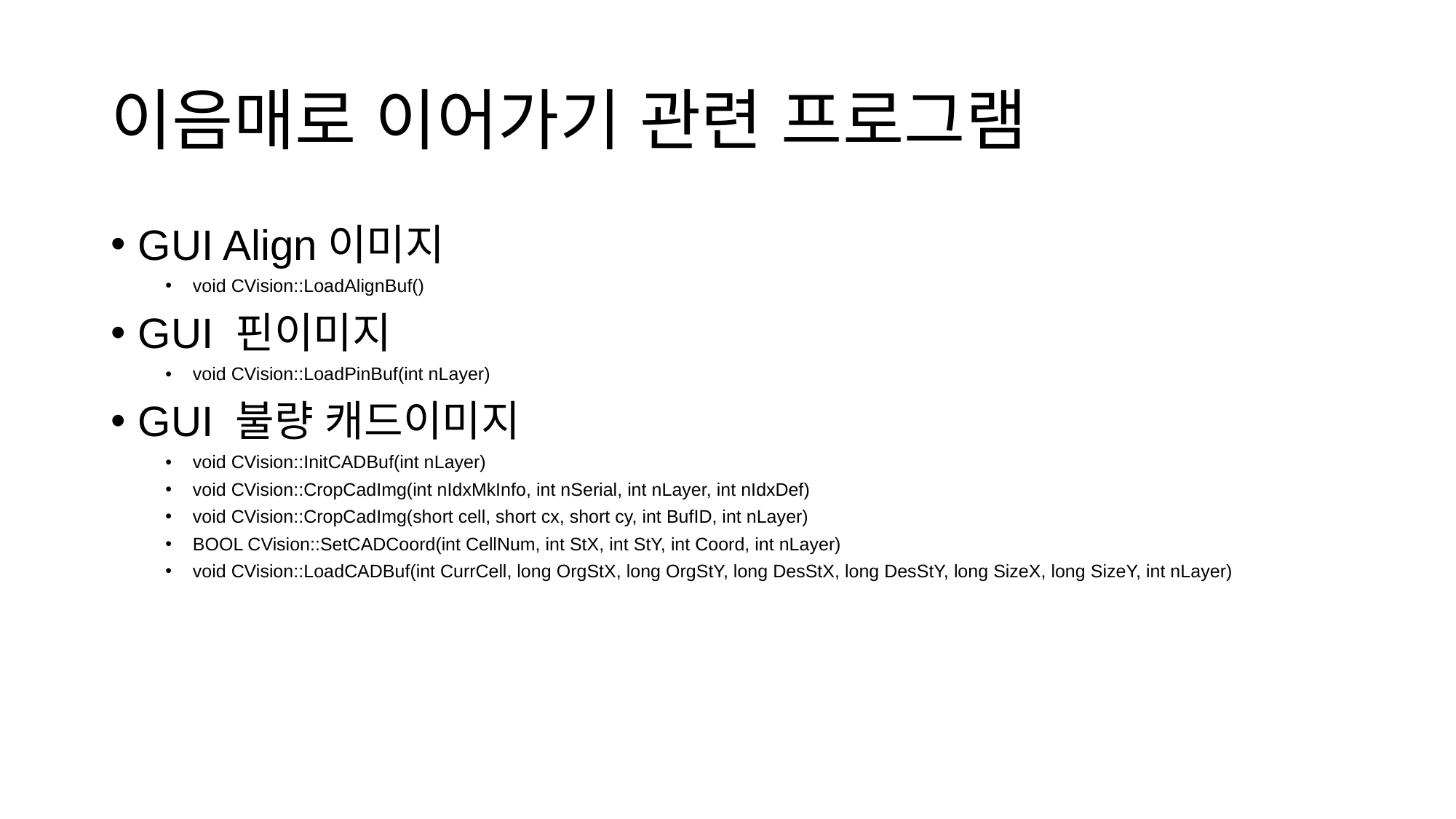

# 이음매로 이어가기 관련 프로그램
GUI Align이미지
void CVision::LoadAlignBuf()
GUI 핀이미지
void CVision::LoadPinBuf(int nLayer)
GUI 불량 캐드이미지
void CVision::InitCADBuf(int nLayer)
void CVision::CropCadImg(int nIdxMkInfo, int nSerial, int nLayer, int nIdxDef)
void CVision::CropCadImg(short cell, short cx, short cy, int BufID, int nLayer)
BOOL CVision::SetCADCoord(int CellNum, int StX, int StY, int Coord, int nLayer)
void CVision::LoadCADBuf(int CurrCell, long OrgStX, long OrgStY, long DesStX, long DesStY, long SizeX, long SizeY, int nLayer)